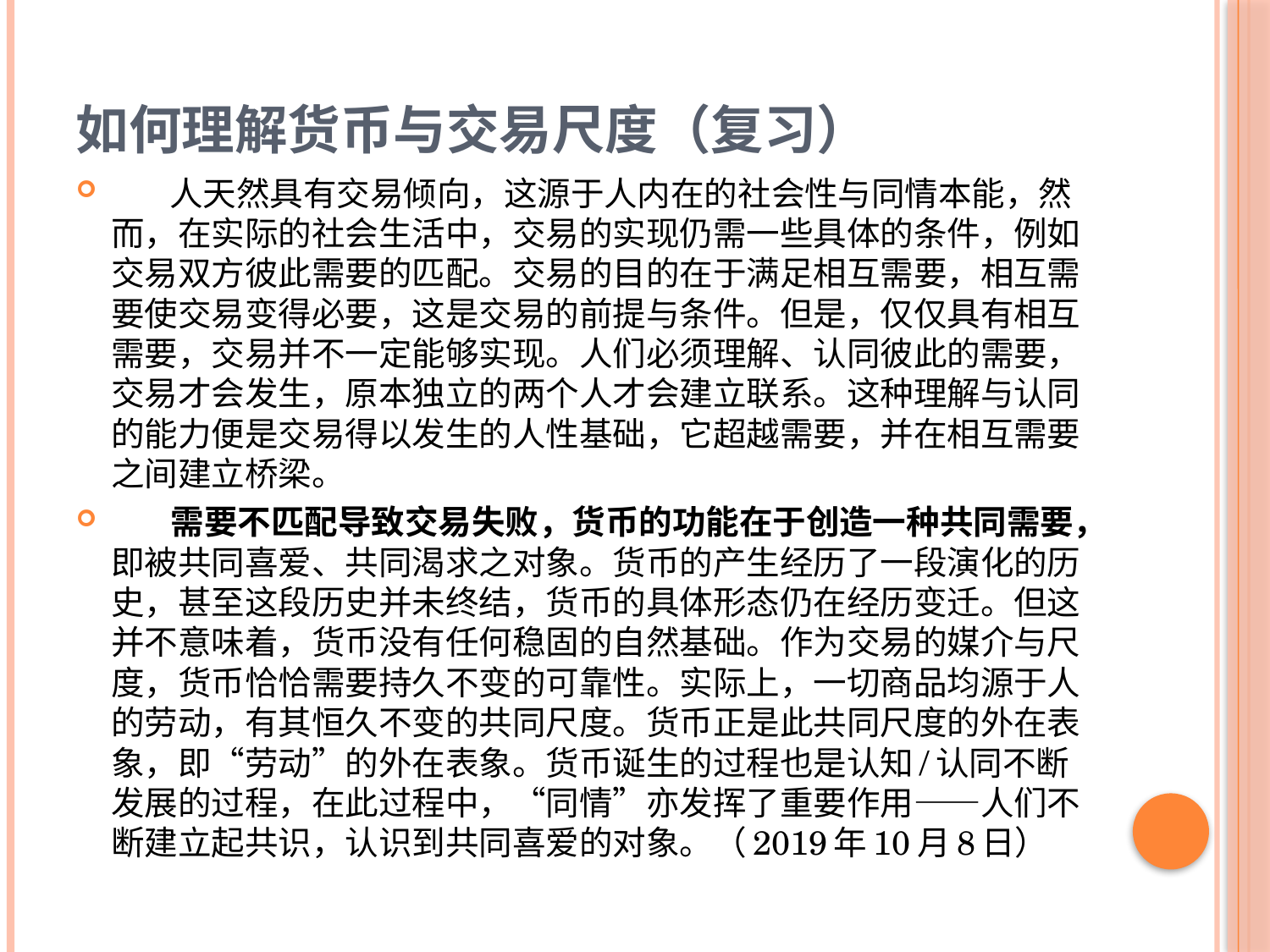

# 如何理解货币与交易尺度（复习）
       人天然具有交易倾向，这源于人内在的社会性与同情本能，然而，在实际的社会生活中，交易的实现仍需一些具体的条件，例如交易双方彼此需要的匹配。交易的目的在于满足相互需要，相互需要使交易变得必要，这是交易的前提与条件。但是，仅仅具有相互需要，交易并不一定能够实现。人们必须理解、认同彼此的需要，交易才会发生，原本独立的两个人才会建立联系。这种理解与认同的能力便是交易得以发生的人性基础，它超越需要，并在相互需要之间建立桥梁。
       需要不匹配导致交易失败，货币的功能在于创造一种共同需要，即被共同喜爱、共同渴求之对象。货币的产生经历了一段演化的历史，甚至这段历史并未终结，货币的具体形态仍在经历变迁。但这并不意味着，货币没有任何稳固的自然基础。作为交易的媒介与尺度，货币恰恰需要持久不变的可靠性。实际上，一切商品均源于人的劳动，有其恒久不变的共同尺度。货币正是此共同尺度的外在表象，即“劳动”的外在表象。货币诞生的过程也是认知/认同不断发展的过程，在此过程中，“同情”亦发挥了重要作用——人们不断建立起共识，认识到共同喜爱的对象。（2019年10月8日）